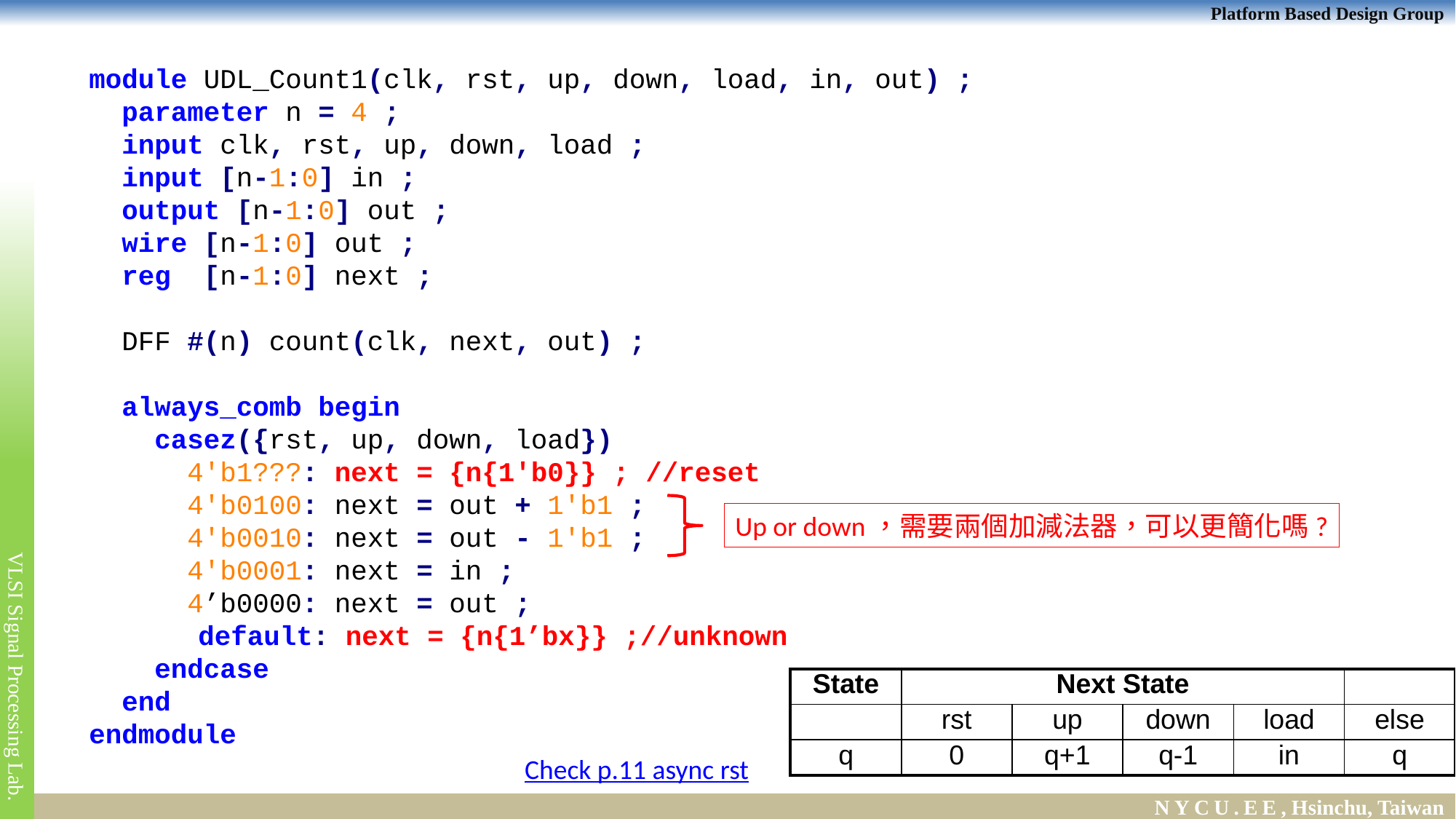

module UDL_Count1(clk, rst, up, down, load, in, out) ;
  parameter n = 4 ;
  input clk, rst, up, down, load ;
  input [n-1:0] in ;
  output [n-1:0] out ;
  wire [n-1:0] out ;
  reg  [n-1:0] next ;

  DFF #(n) count(clk, next, out) ;

  always_comb begin
    casez({rst, up, down, load})
      4'b1???: next = {n{1'b0}} ; //reset
      4'b0100: next = out + 1'b1 ;
      4'b0010: next = out - 1'b1 ;
      4'b0001: next = in ;
      4’b0000: next = out ;
	default: next = {n{1’bx}} ;//unknown
    endcase
  end
endmodule

Up or down，需要兩個加減法器，可以更簡化嗎?
| State | Next State |  |  |  |  |
| --- | --- | --- | --- | --- | --- |
|  | rst | up | down | load | else |
| q | 0 | q+1 | q-1 | in | q |
Check p.11 async rst